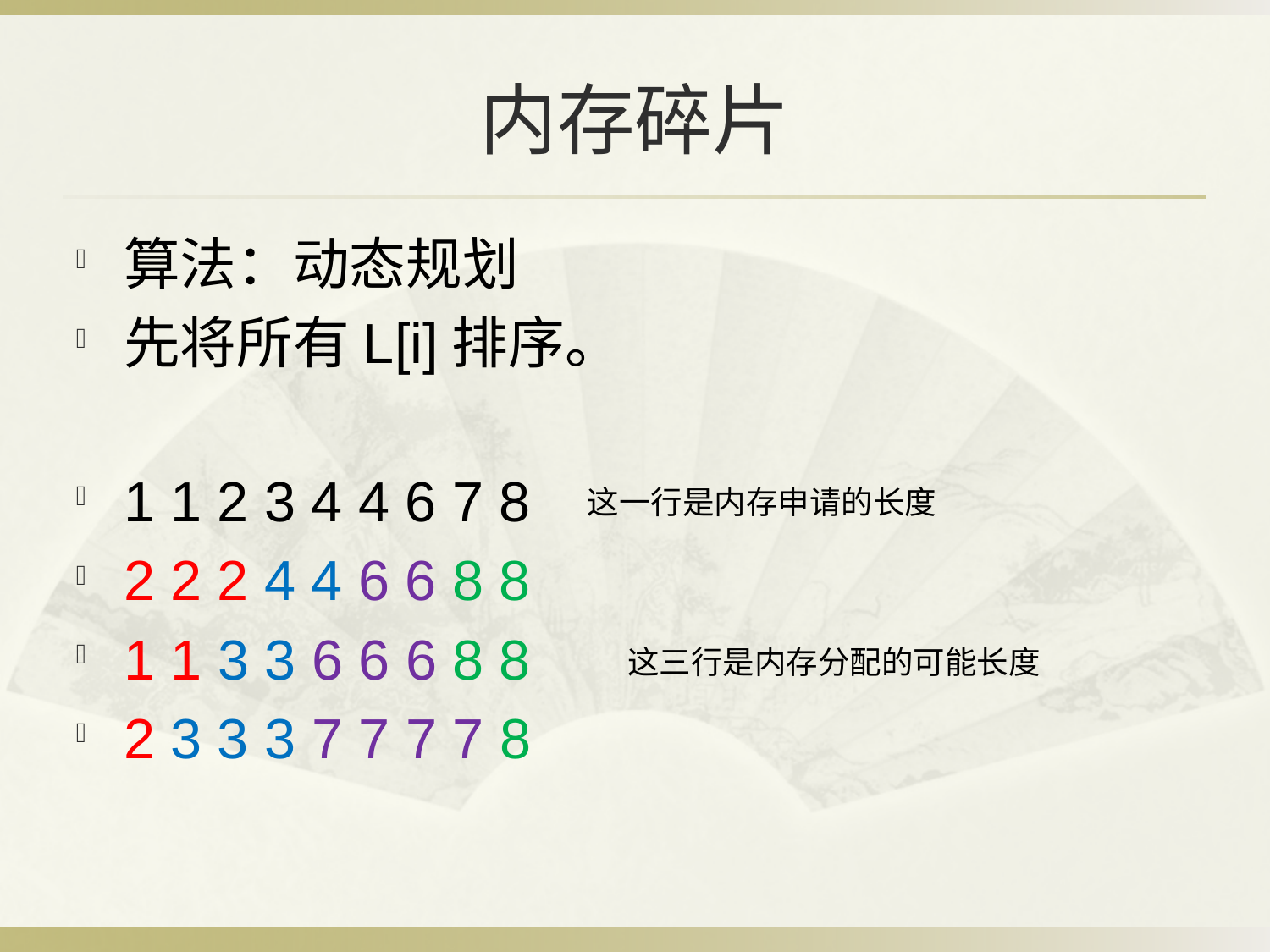

# 内存碎片
算法：动态规划
先将所有L[i]排序。

1 1 2 3 4 4 6 7 8
2 2 2 4 4 6 6 8 8
1 1 3 3 6 6 6 8 8
2 3 3 3 7 7 7 7 8

这一行是内存申请的长度
这三行是内存分配的可能长度